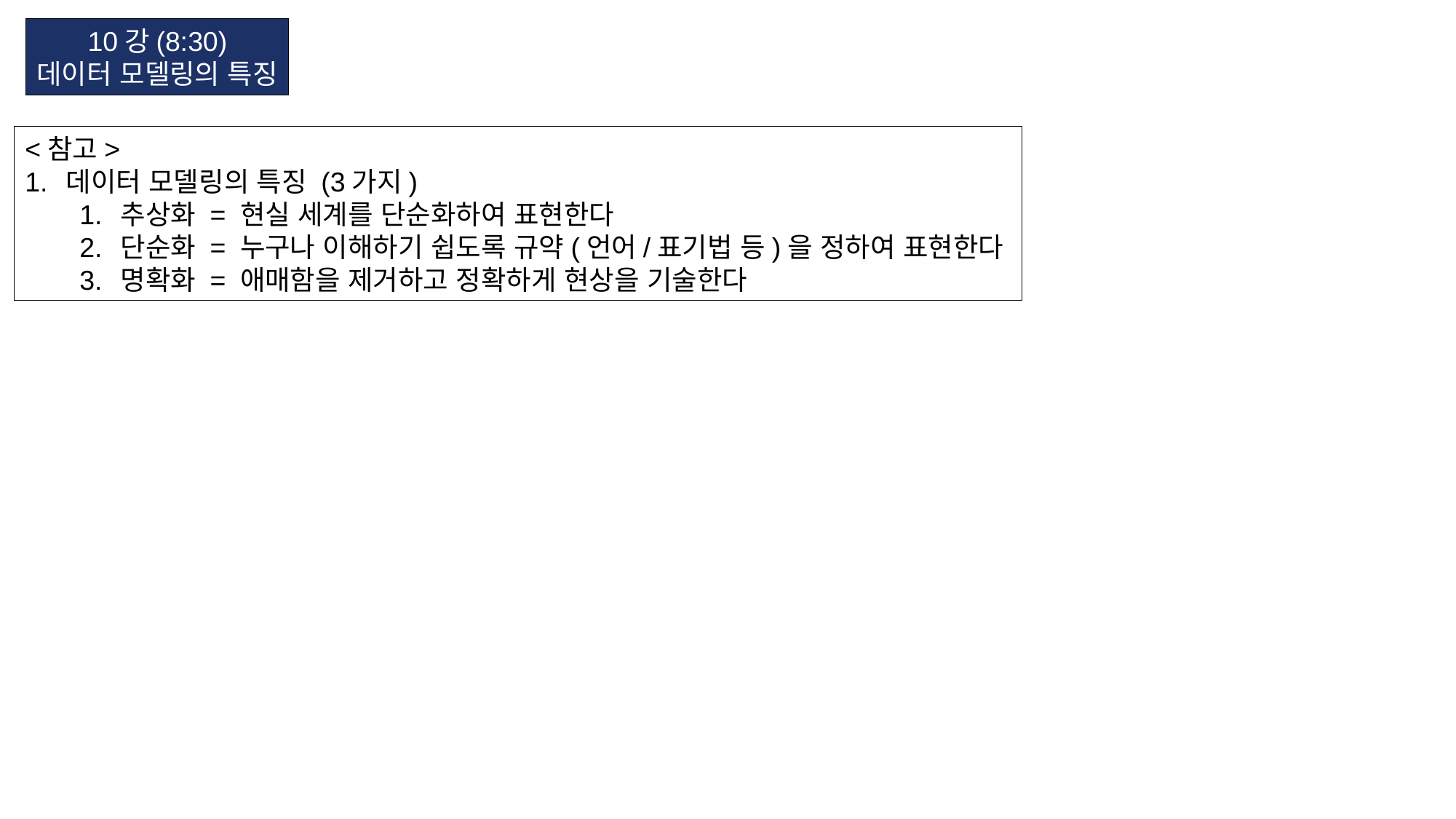

10강(8:30)
데이터 모델링의 특징
<참고>
데이터 모델링의 특징 (3가지)
추상화 = 현실 세계를 단순화하여 표현한다
단순화 = 누구나 이해하기 쉽도록 규약(언어/표기법 등)을 정하여 표현한다
명확화 = 애매함을 제거하고 정확하게 현상을 기술한다